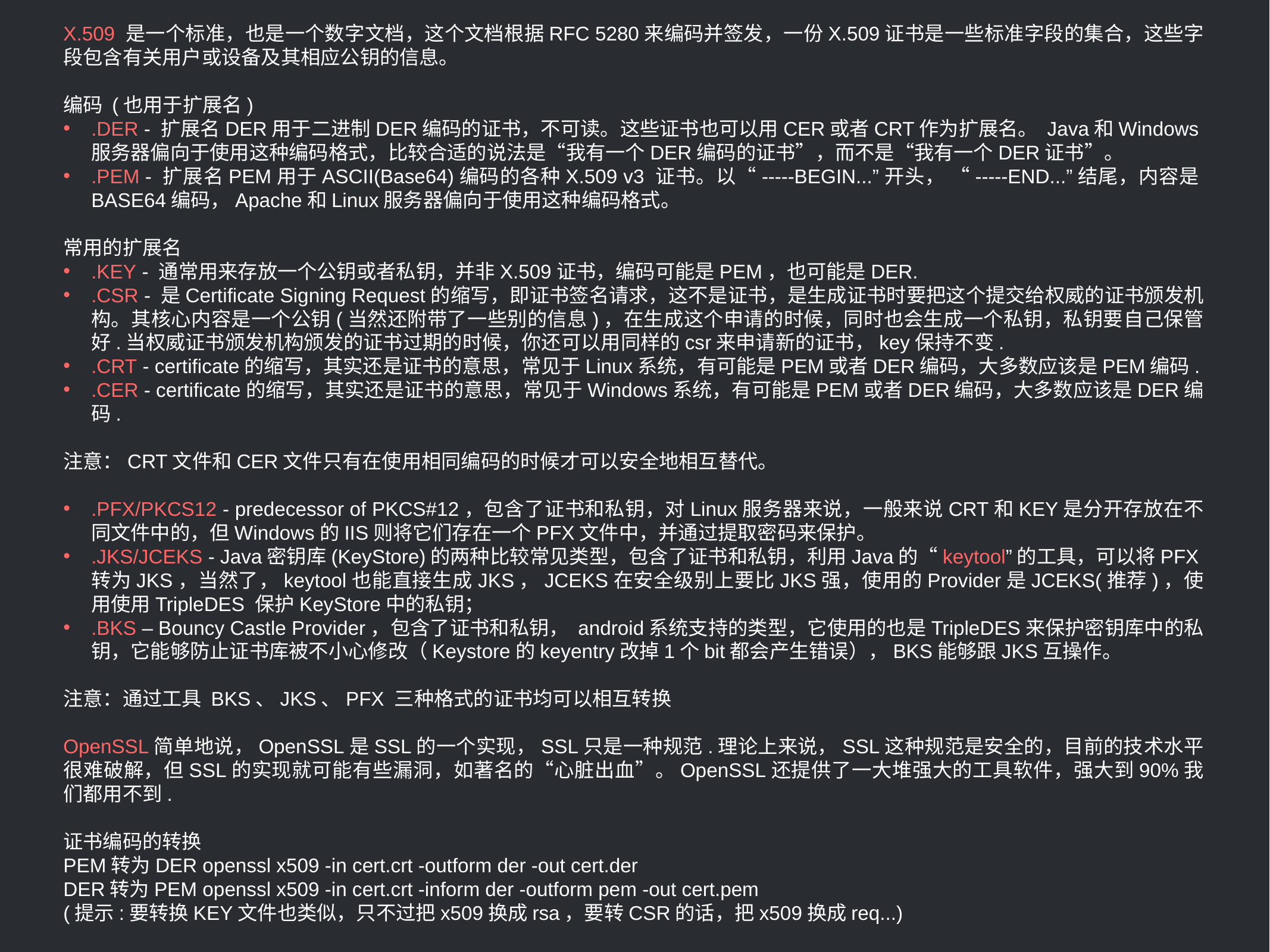

X.509 是一个标准，也是一个数字文档，这个文档根据RFC 5280来编码并签发，一份X.509证书是一些标准字段的集合，这些字段包含有关用户或设备及其相应公钥的信息。

编码 (也用于扩展名)
.DER - 扩展名DER用于二进制DER编码的证书，不可读。这些证书也可以用CER或者CRT作为扩展名。 Java和Windows服务器偏向于使用这种编码格式，比较合适的说法是“我有一个DER编码的证书”，而不是“我有一个DER证书”。
.PEM - 扩展名PEM用于ASCII(Base64)编码的各种X.509 v3 证书。以“-----BEGIN...”开头， “-----END...”结尾，内容是BASE64编码，Apache和Linux服务器偏向于使用这种编码格式。

常用的扩展名
.KEY - 通常用来存放一个公钥或者私钥，并非X.509证书，编码可能是PEM，也可能是DER.
.CSR - 是Certificate Signing Request的缩写，即证书签名请求，这不是证书，是生成证书时要把这个提交给权威的证书颁发机构。其核心内容是一个公钥(当然还附带了一些别的信息)，在生成这个申请的时候，同时也会生成一个私钥，私钥要自己保管好.当权威证书颁发机构颁发的证书过期的时候，你还可以用同样的csr来申请新的证书，key保持不变.
.CRT - certificate的缩写，其实还是证书的意思，常见于Linux系统，有可能是PEM或者DER编码，大多数应该是PEM编码.
.CER - certificate的缩写，其实还是证书的意思，常见于Windows系统，有可能是PEM或者DER编码，大多数应该是DER编码.

注意：CRT文件和CER文件只有在使用相同编码的时候才可以安全地相互替代。

.PFX/PKCS12 - predecessor of PKCS#12，包含了证书和私钥，对Linux服务器来说，一般来说CRT和KEY是分开存放在不同文件中的，但Windows的IIS则将它们存在一个PFX文件中，并通过提取密码来保护。
.JKS/JCEKS - Java密钥库(KeyStore)的两种比较常见类型，包含了证书和私钥，利用Java的“keytool”的工具，可以将PFX转为JKS，当然了，keytool也能直接生成JKS，JCEKS在安全级别上要比JKS强，使用的Provider是JCEKS(推荐)，使用使用TripleDES 保护KeyStore中的私钥；
.BKS – Bouncy Castle Provider，包含了证书和私钥， android系统支持的类型，它使用的也是TripleDES来保护密钥库中的私钥，它能够防止证书库被不小心修改（Keystore的keyentry改掉1个bit都会产生错误），BKS能够跟JKS互操作。

注意：通过工具 BKS、JKS、PFX 三种格式的证书均可以相互转换

OpenSSL简单地说，OpenSSL是SSL的一个实现，SSL只是一种规范.理论上来说，SSL这种规范是安全的，目前的技术水平很难破解，但SSL的实现就可能有些漏洞，如著名的“心脏出血”。OpenSSL还提供了一大堆强大的工具软件，强大到90%我们都用不到.

证书编码的转换
PEM转为DER openssl x509 -in cert.crt -outform der -out cert.der
DER转为PEM openssl x509 -in cert.crt -inform der -outform pem -out cert.pem
(提示:要转换KEY文件也类似，只不过把x509换成rsa，要转CSR的话，把x509换成req...)